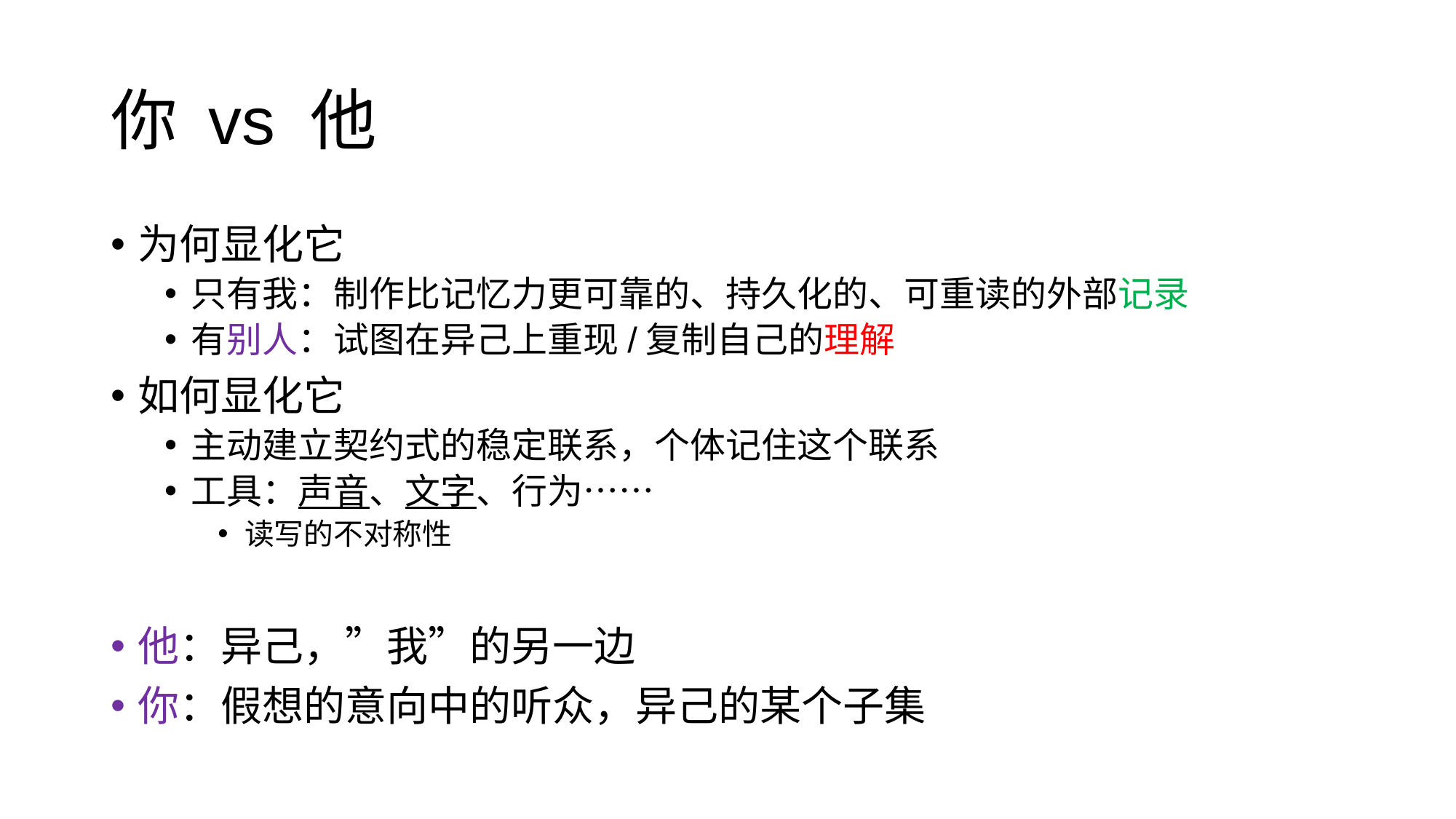

# 你 vs 他
为何显化它
只有我：制作比记忆力更可靠的、持久化的、可重读的外部记录
有别人：试图在异己上重现/复制自己的理解
如何显化它
主动建立契约式的稳定联系，个体记住这个联系
工具：声音、文字、行为……
读写的不对称性

他：异己，”我”的另一边
你：假想的意向中的听众，异己的某个子集